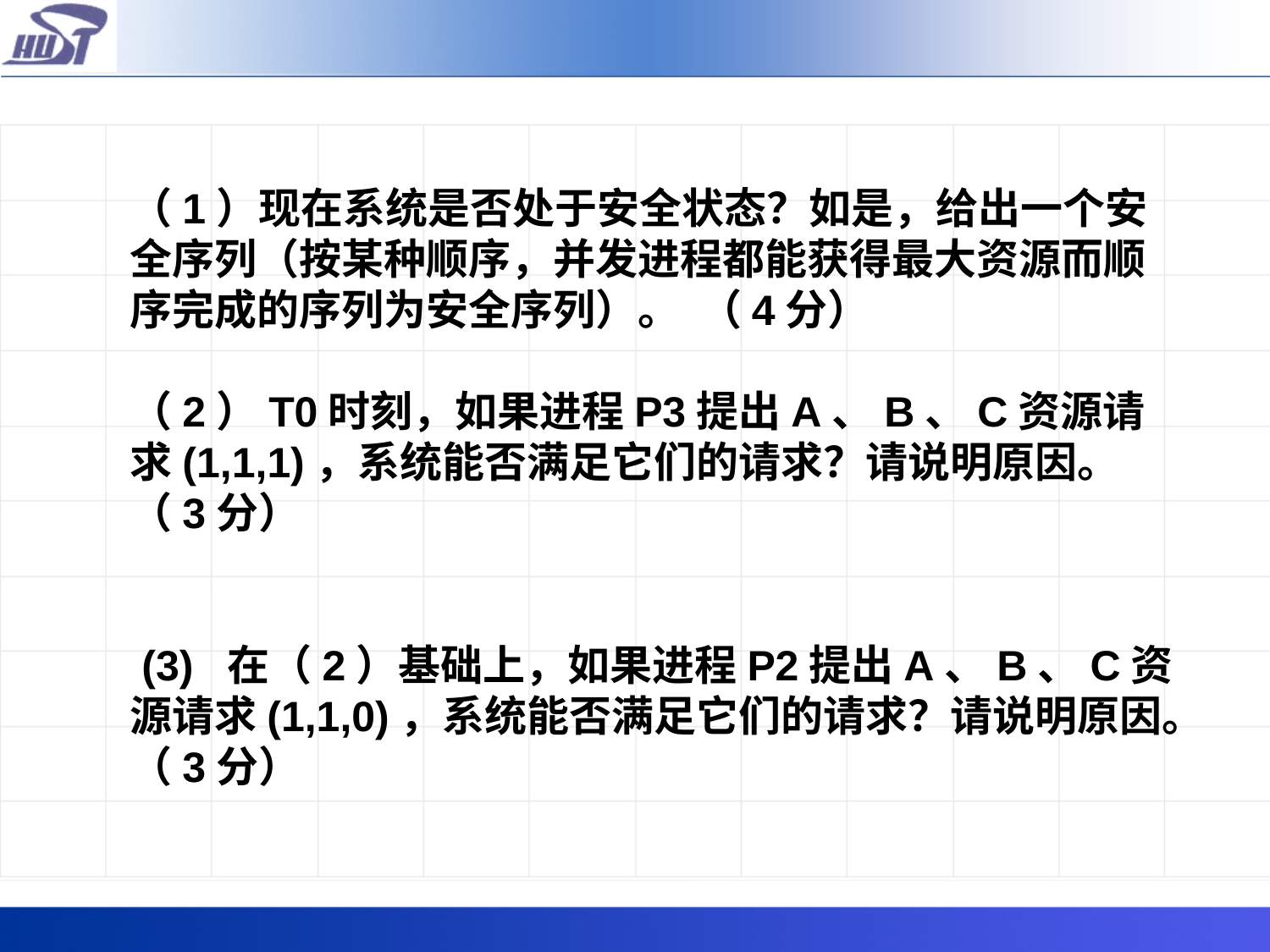

（1）现在系统是否处于安全状态？如是，给出一个安全序列（按某种顺序，并发进程都能获得最大资源而顺序完成的序列为安全序列）。  （4分）  （2）T0时刻，如果进程P3提出A、B、C资源请求(1,1,1)，系统能否满足它们的请求？请说明原因。（3分）    (3)  在（2）基础上，如果进程P2提出A、B、C资源请求(1,1,0)，系统能否满足它们的请求？请说明原因。（3分）